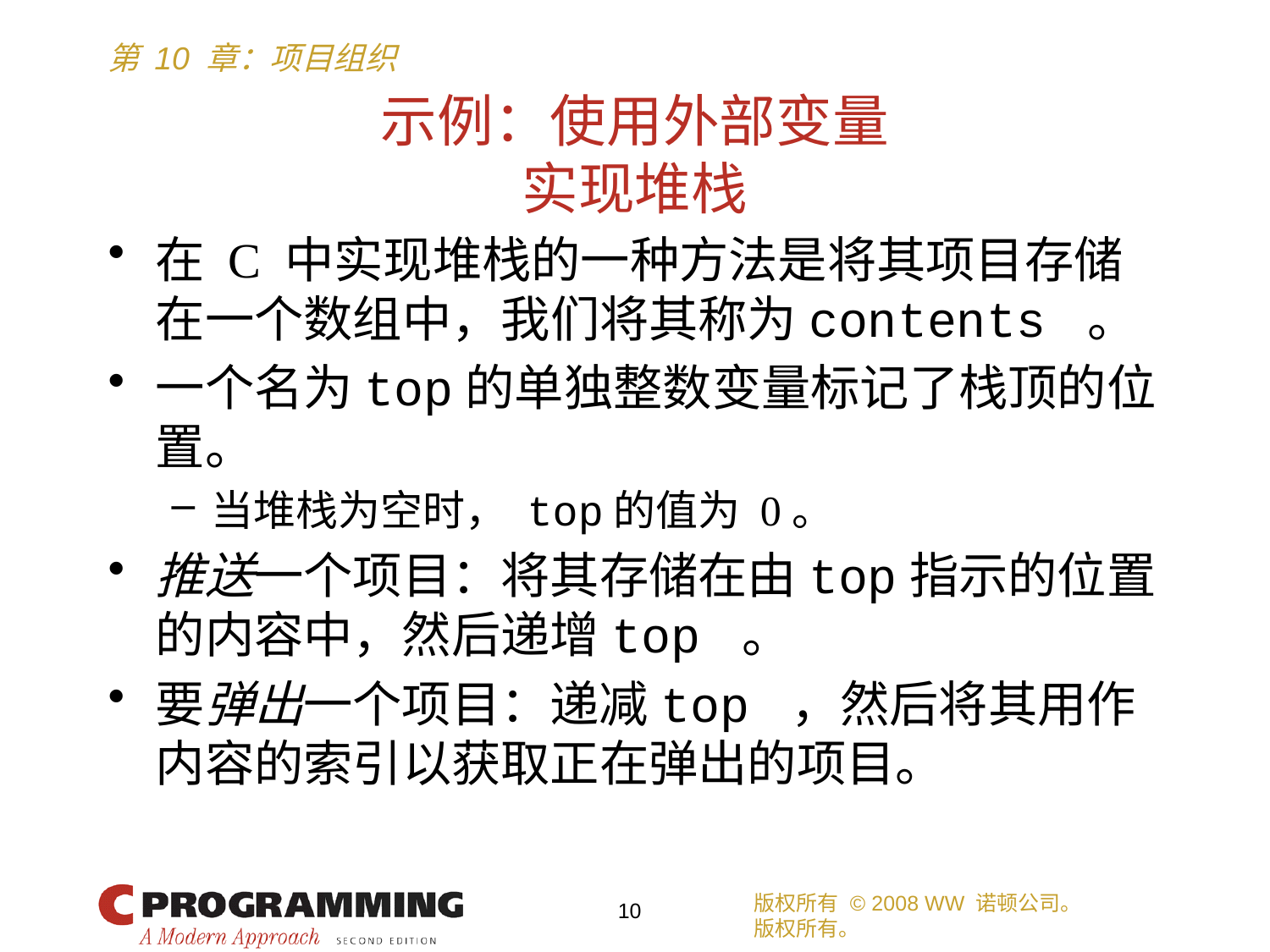

# 示例：使用外部变量 实现堆栈
在 C 中实现堆栈的一种方法是将其项目存储在一个数组中，我们将其称为contents 。
一个名为top的单独整数变量标记了栈顶的位置。
当堆栈为空时， top的值为 0。
推送一个项目：将其存储在由top指示的位置的内容中，然后递增top 。
要弹出一个项目：递减top ，然后将其用作内容的索引以获取正在弹出的项目。
版权所有 © 2008 WW 诺顿公司。
版权所有。
10